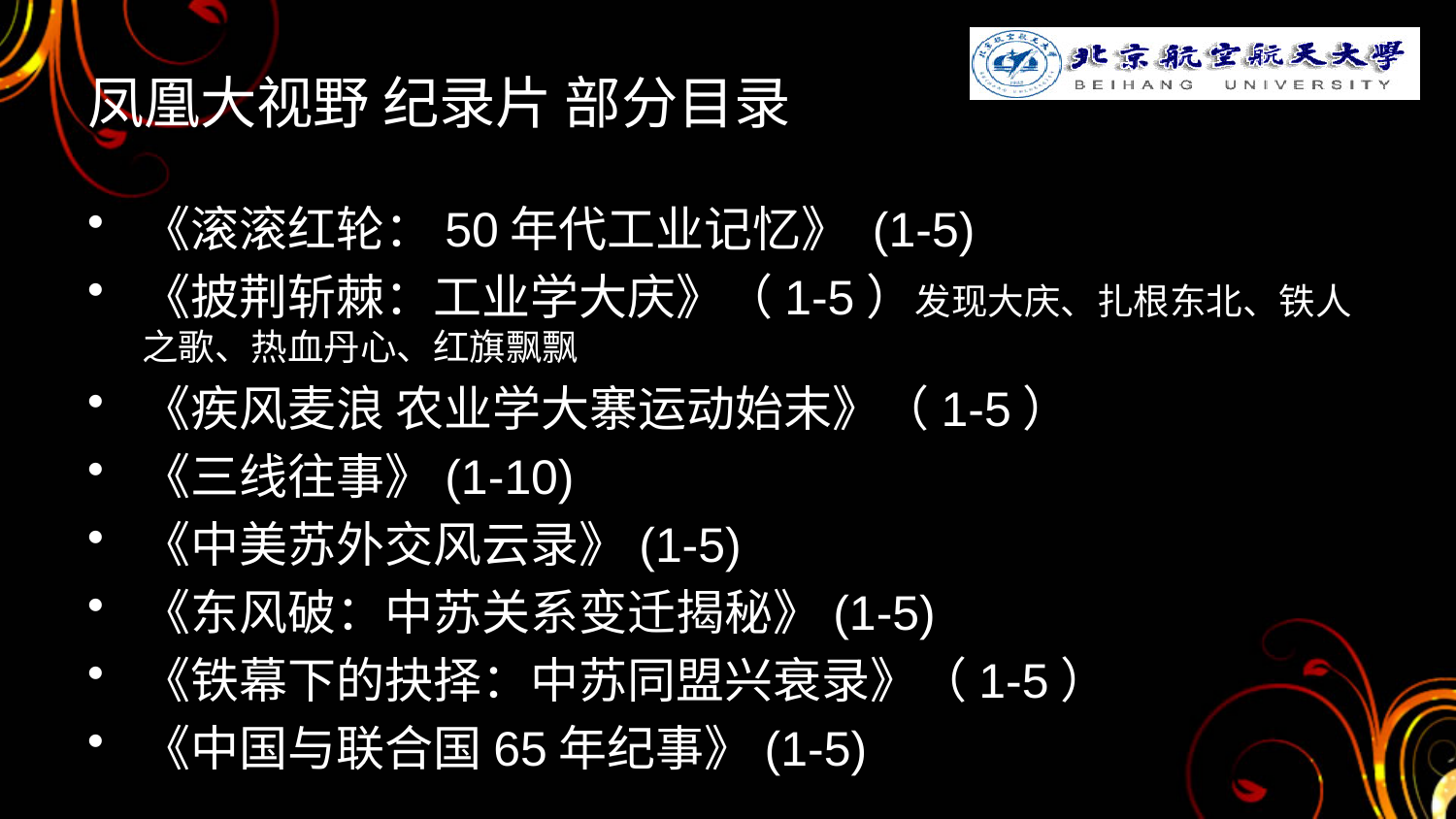

# 凤凰大视野 纪录片 部分目录
《滚滚红轮：50年代工业记忆》 (1-5)
《披荆斩棘：工业学大庆》（1-5）发现大庆、扎根东北、铁人之歌、热血丹心、红旗飘飘
《疾风麦浪 农业学大寨运动始末》（1-5）
《三线往事》(1-10)
《中美苏外交风云录》(1-5)
《东风破：中苏关系变迁揭秘》(1-5)
《铁幕下的抉择：中苏同盟兴衰录》（1-5）
《中国与联合国65年纪事》(1-5)